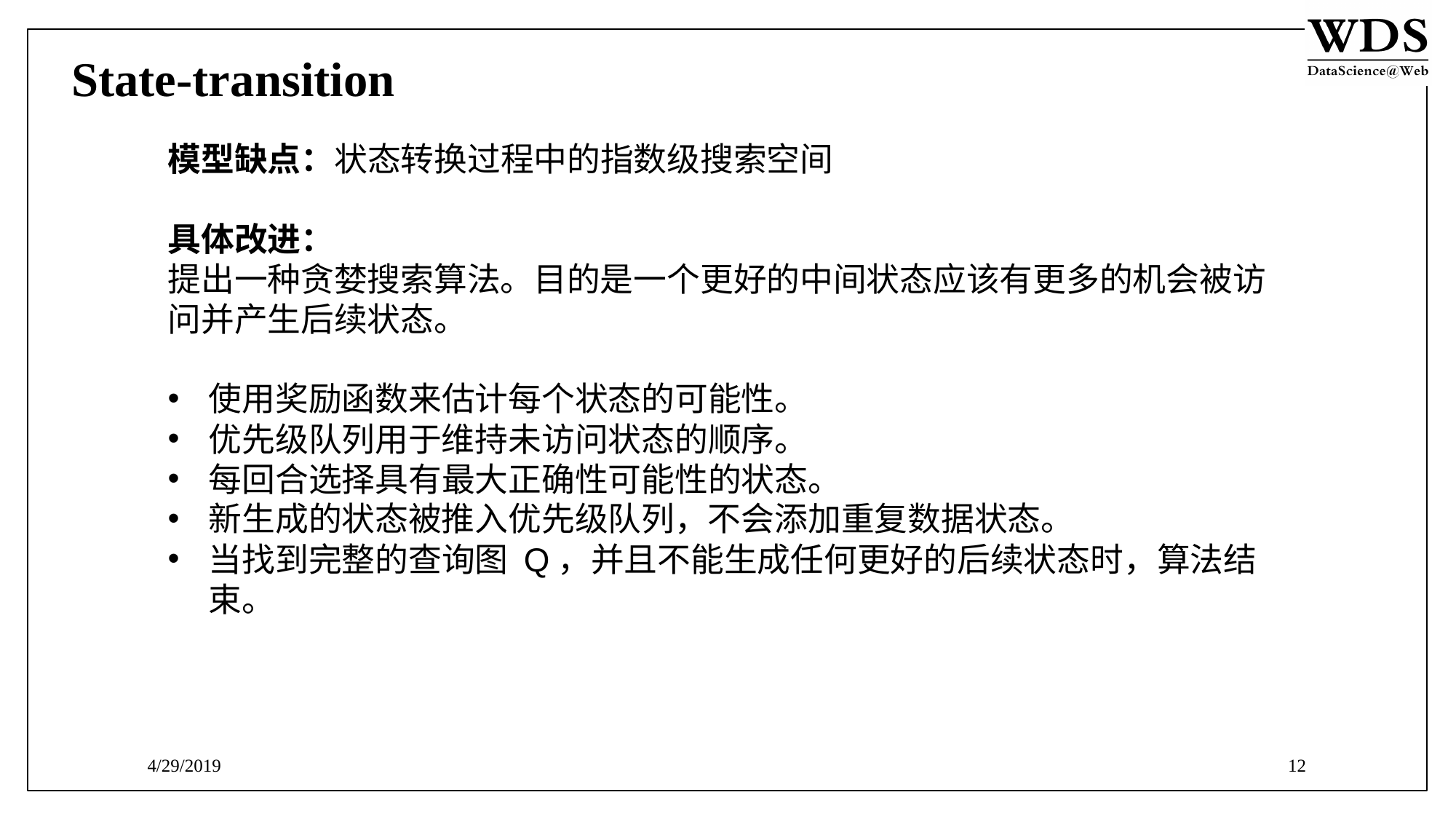

# State-transition
模型缺点：状态转换过程中的指数级搜索空间
具体改进：
提出一种贪婪搜索算法。目的是一个更好的中间状态应该有更多的机会被访问并产生后续状态。

使用奖励函数来估计每个状态的可能性。
优先级队列用于维持未访问状态的顺序。
每回合选择具有最大正确性可能性的状态。
新生成的状态被推入优先级队列，不会添加重复数据状态。
当找到完整的查询图 Q，并且不能生成任何更好的后续状态时，算法结束。
4/29/2019
12